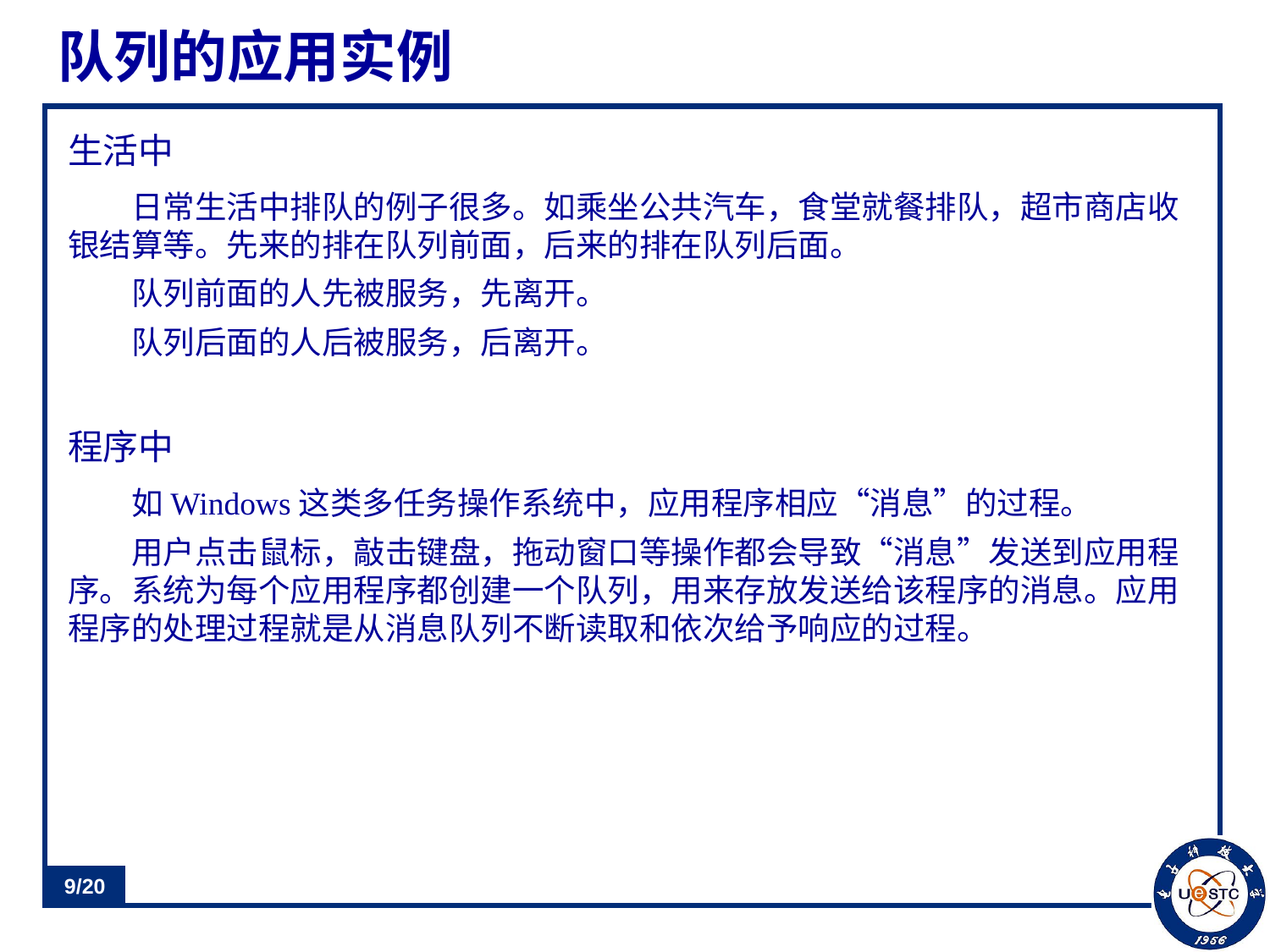

# 队列的应用实例
生活中
日常生活中排队的例子很多。如乘坐公共汽车，食堂就餐排队，超市商店收银结算等。先来的排在队列前面，后来的排在队列后面。
队列前面的人先被服务，先离开。
队列后面的人后被服务，后离开。

程序中
如Windows这类多任务操作系统中，应用程序相应“消息”的过程。
用户点击鼠标，敲击键盘，拖动窗口等操作都会导致“消息”发送到应用程序。系统为每个应用程序都创建一个队列，用来存放发送给该程序的消息。应用程序的处理过程就是从消息队列不断读取和依次给予响应的过程。
9/20